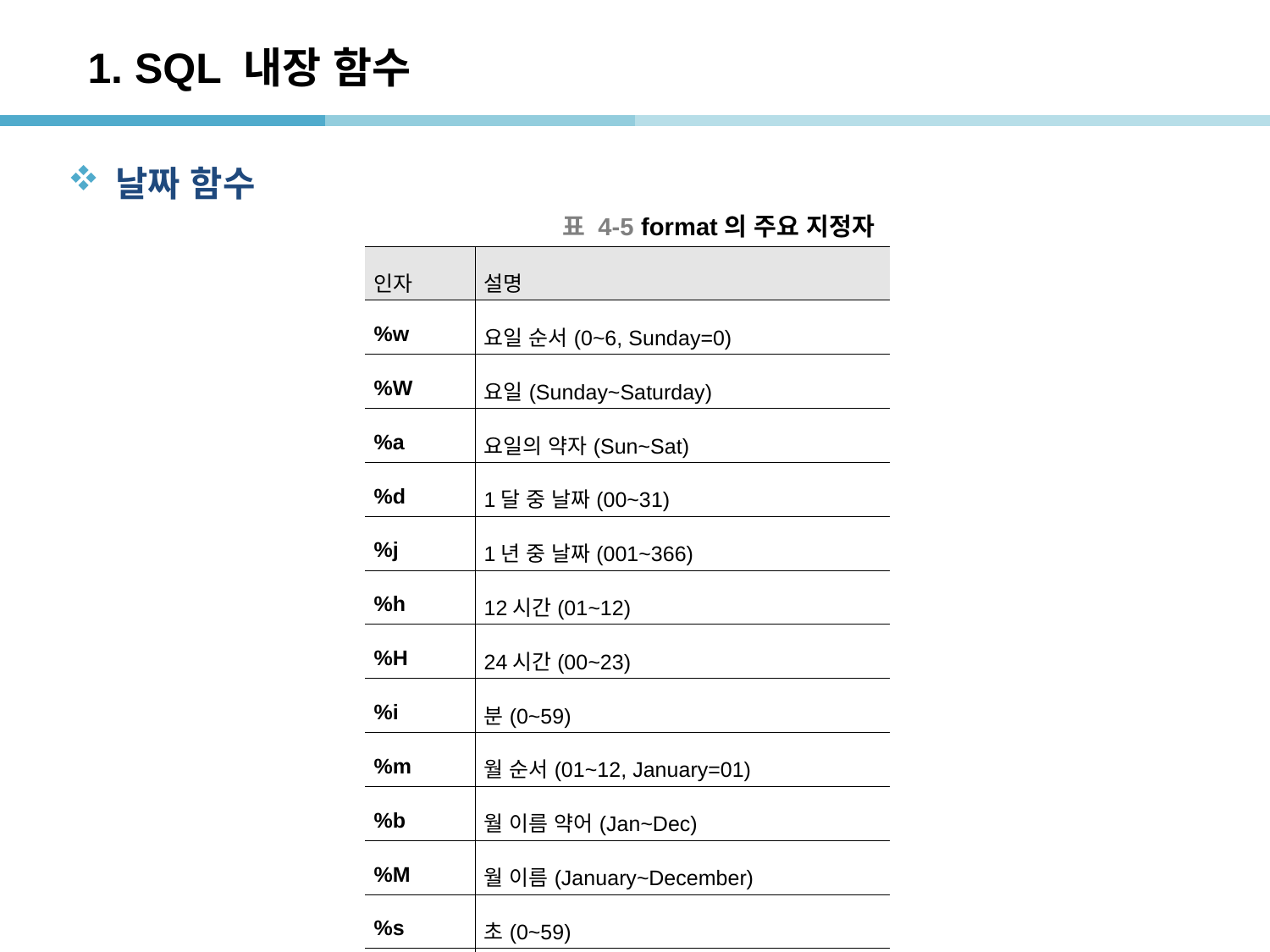

# 1. SQL 내장 함수
날짜 함수
표 4-5 format의 주요 지정자
| 인자 | 설명 |
| --- | --- |
| %w | 요일 순서(0~6, Sunday=0) |
| %W | 요일(Sunday~Saturday) |
| %a | 요일의 약자(Sun~Sat) |
| %d | 1달 중 날짜(00~31) |
| %j | 1년 중 날짜(001~366) |
| %h | 12시간(01~12) |
| %H | 24시간(00~23) |
| %i | 분(0~59) |
| %m | 월 순서(01~12, January=01) |
| %b | 월 이름 약어(Jan~Dec) |
| %M | 월 이름(January~December) |
| %s | 초(0~59) |
| %Y | 4자리 연도 |
| %y | 4자리 연도의 마지막 2 자리 |